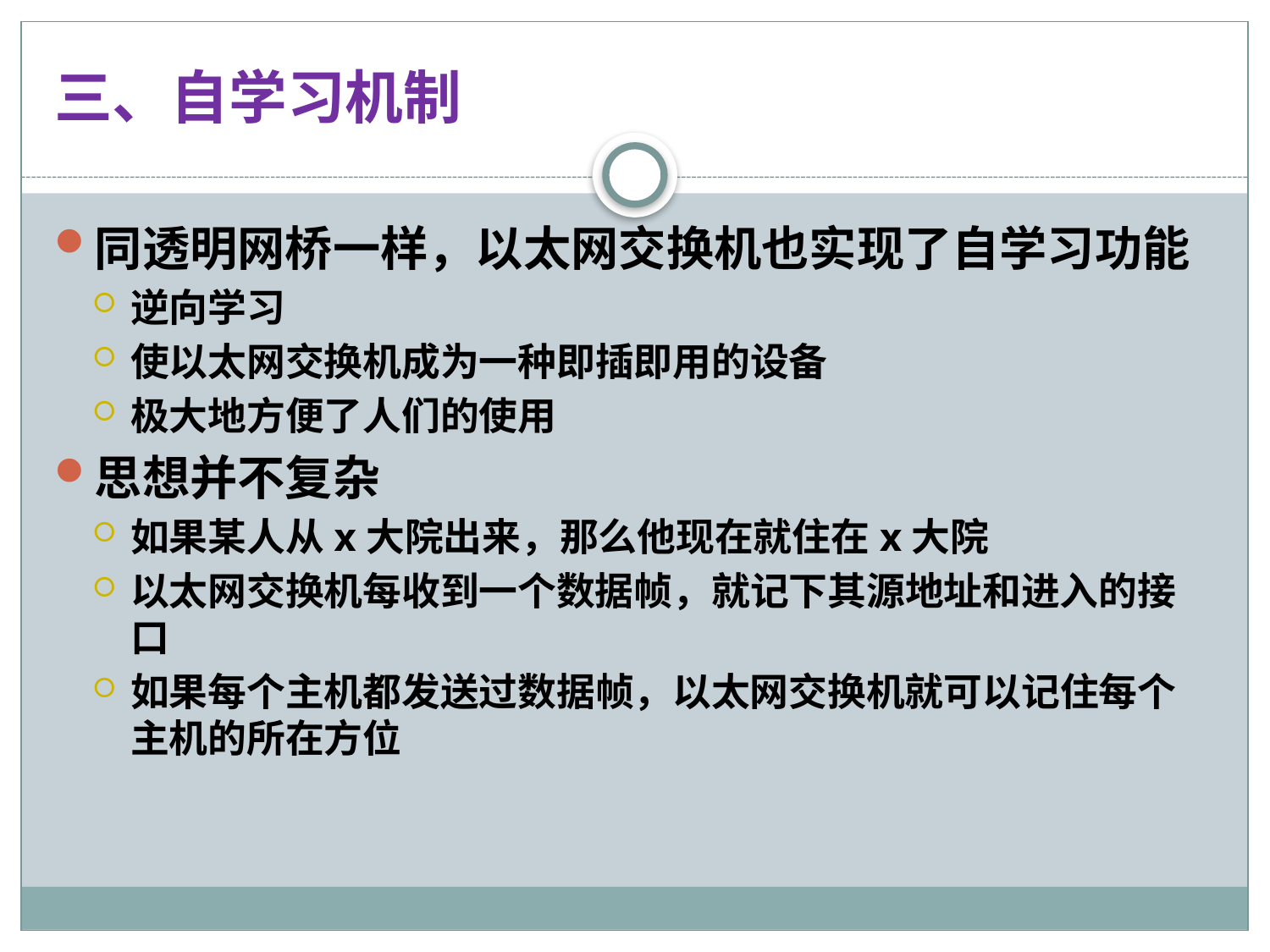

# 三、自学习机制
同透明网桥一样，以太网交换机也实现了自学习功能
逆向学习
使以太网交换机成为一种即插即用的设备
极大地方便了人们的使用
思想并不复杂
如果某人从x大院出来，那么他现在就住在x大院
以太网交换机每收到一个数据帧，就记下其源地址和进入的接口
如果每个主机都发送过数据帧，以太网交换机就可以记住每个主机的所在方位